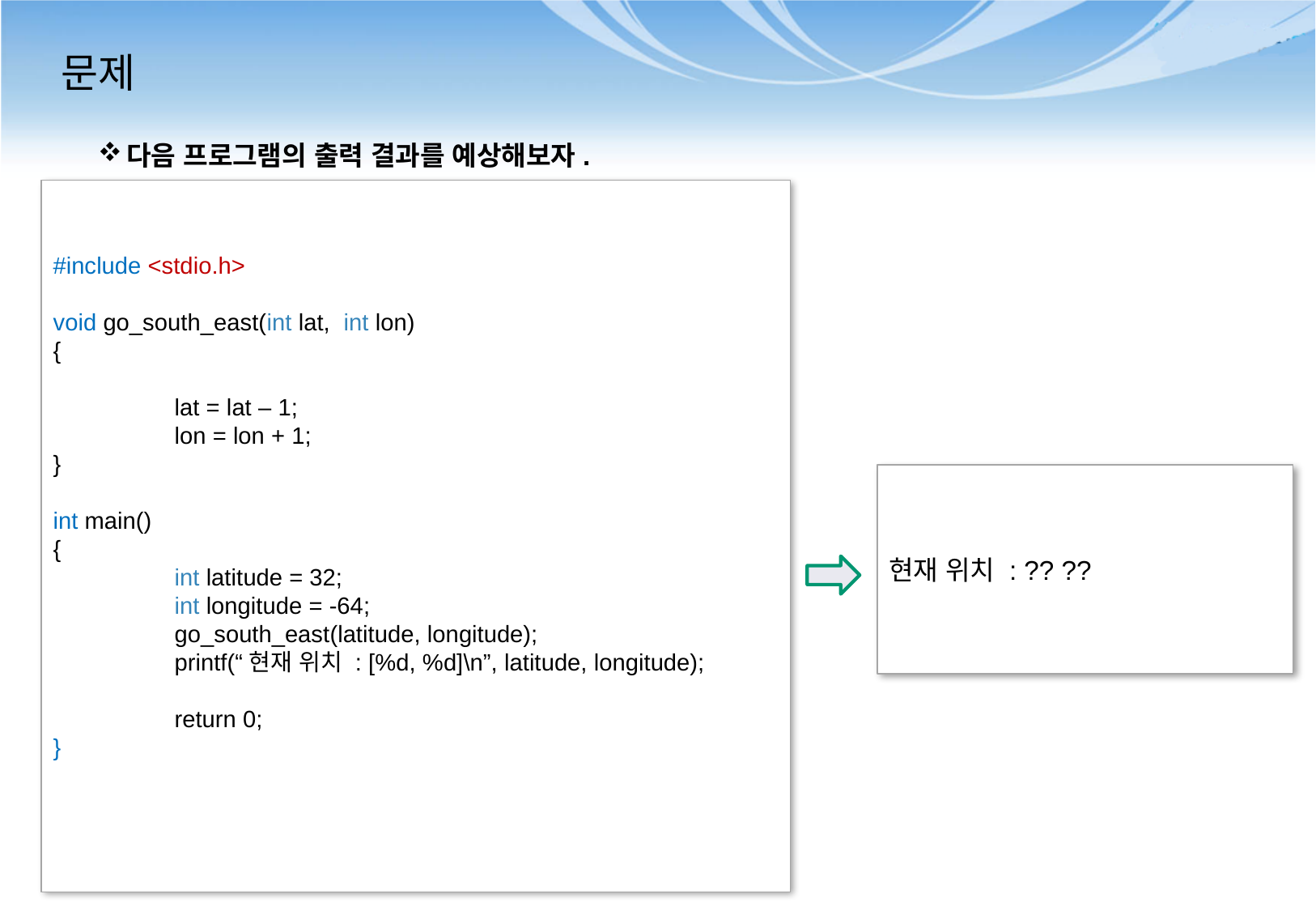

# 문제
다음 프로그램의 출력 결과를 예상해보자.
#include <stdio.h>

void go_south_east(int lat,  int lon)
{

	lat = lat – 1;
	lon = lon + 1;
}

int main()
{
	int latitude = 32;
	int longitude = -64;
	go_south_east(latitude, longitude);
	printf(“현재 위치 : [%d, %d]\n”, latitude, longitude);

	return 0;
}

현재 위치 : ?? ??